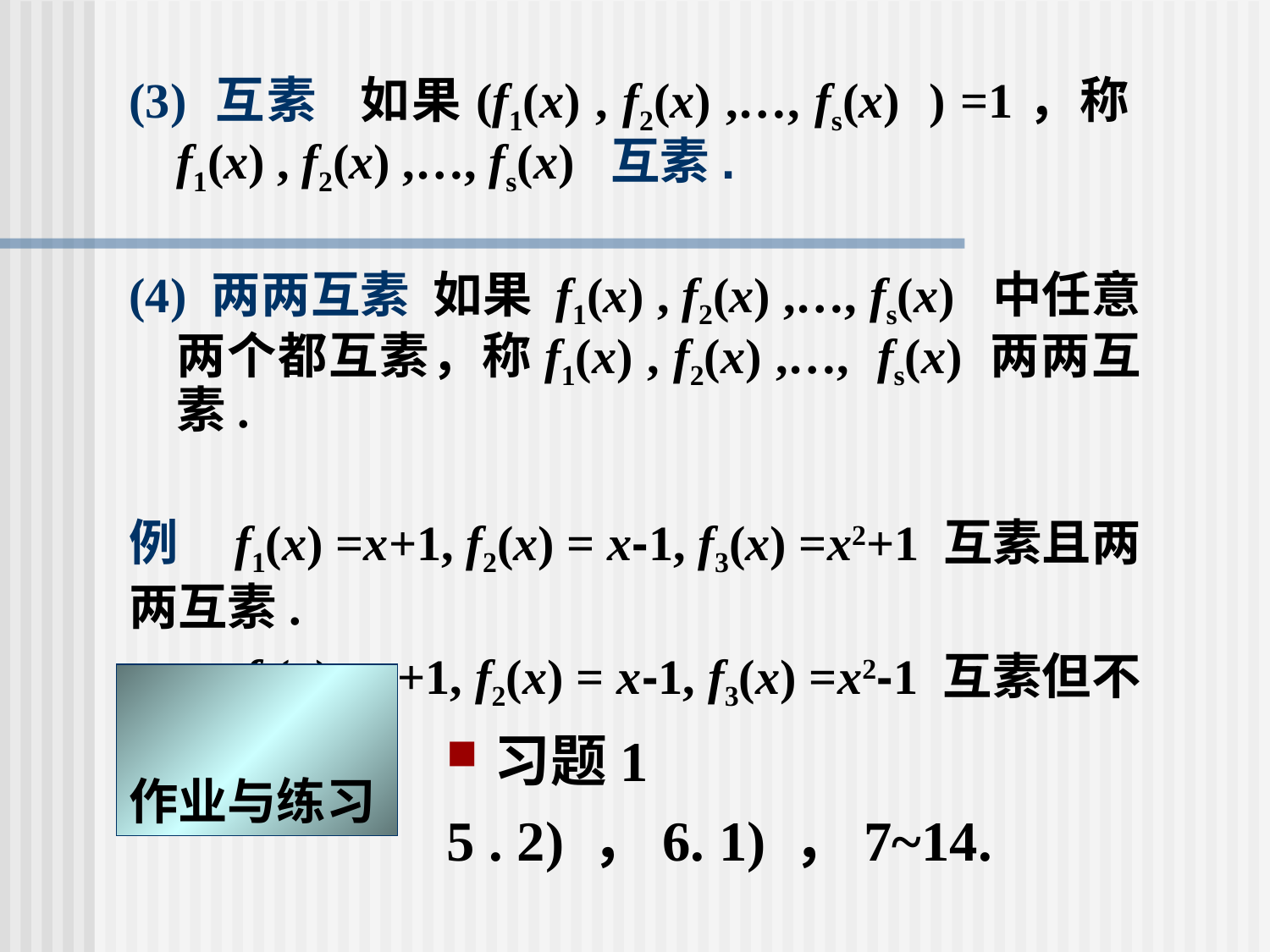

(3) 互素   如果(f1(x) , f2(x) ,…, fs(x)  ) =1，称f1(x) , f2(x) ,…, fs(x)  互素.

(4) 两两互素  如果 f1(x) , f2(x) ,…, fs(x)  中任意两个都互素，称f1(x) , f2(x) ,…,  fs(x) 两两互素.

例    f1(x) =x+1, f2(x) = x-1, f3(x) =x2+1 互素且两
两互素.
         f1(x) =x+1, f2(x) = x-1, f3(x) =x2-1 互素但不两两互素.
习题1
5 . 2) ，6. 1) ，7~14.
# 作业与练习